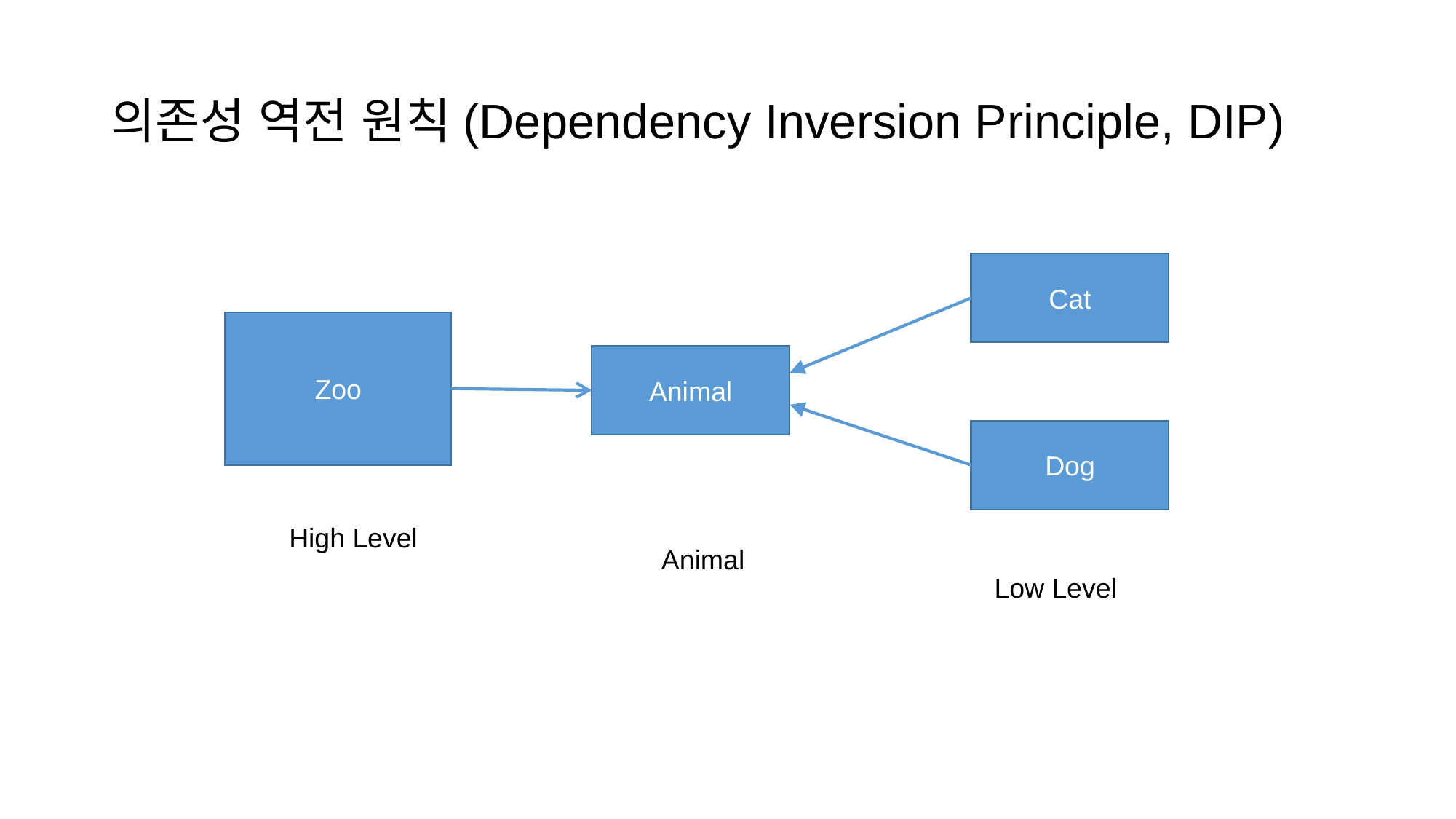

# 의존성 역전 원칙(Dependency Inversion Principle, DIP)

Cat
Zoo
Animal
Dog
High Level
Animal
Low Level